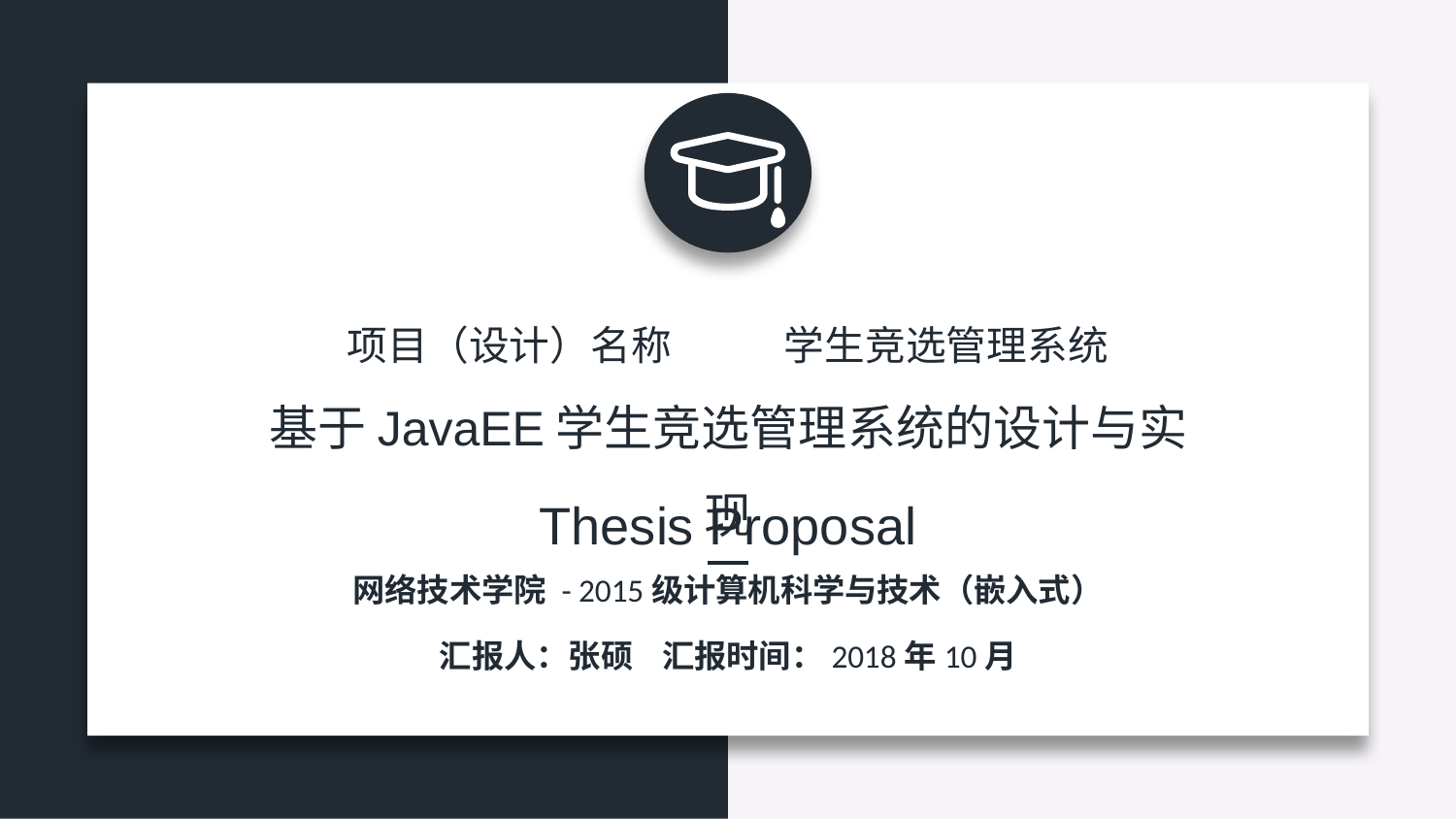

项目（设计）名称	学生竞选管理系统
基于JavaEE学生竞选管理系统的设计与实现
Thesis Proposal
网络技术学院 - 2015级计算机科学与技术（嵌入式）
汇报人：张硕    汇报时间：2018年10月